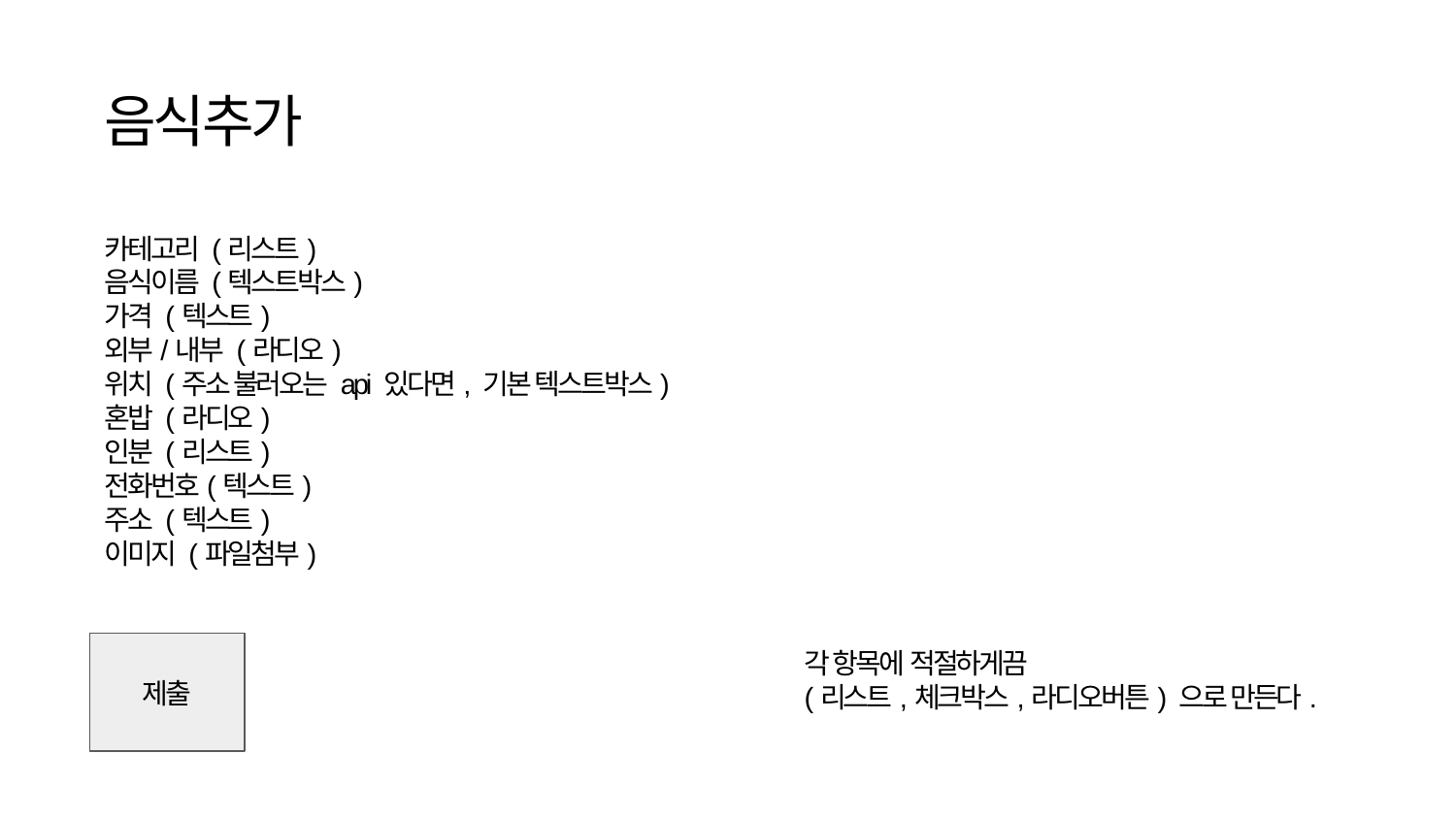

# 음식추가
카테고리 (리스트)
음식이름 (텍스트박스)
가격 (텍스트)
외부/내부 (라디오)
위치 (주소 불러오는 api 있다면, 기본 텍스트박스)
혼밥 (라디오)
인분 (리스트)
전화번호(텍스트)
주소 (텍스트)
이미지 (파일첨부)
각 항목에 적절하게끔
(리스트,체크박스,라디오버튼) 으로 만든다.
제출